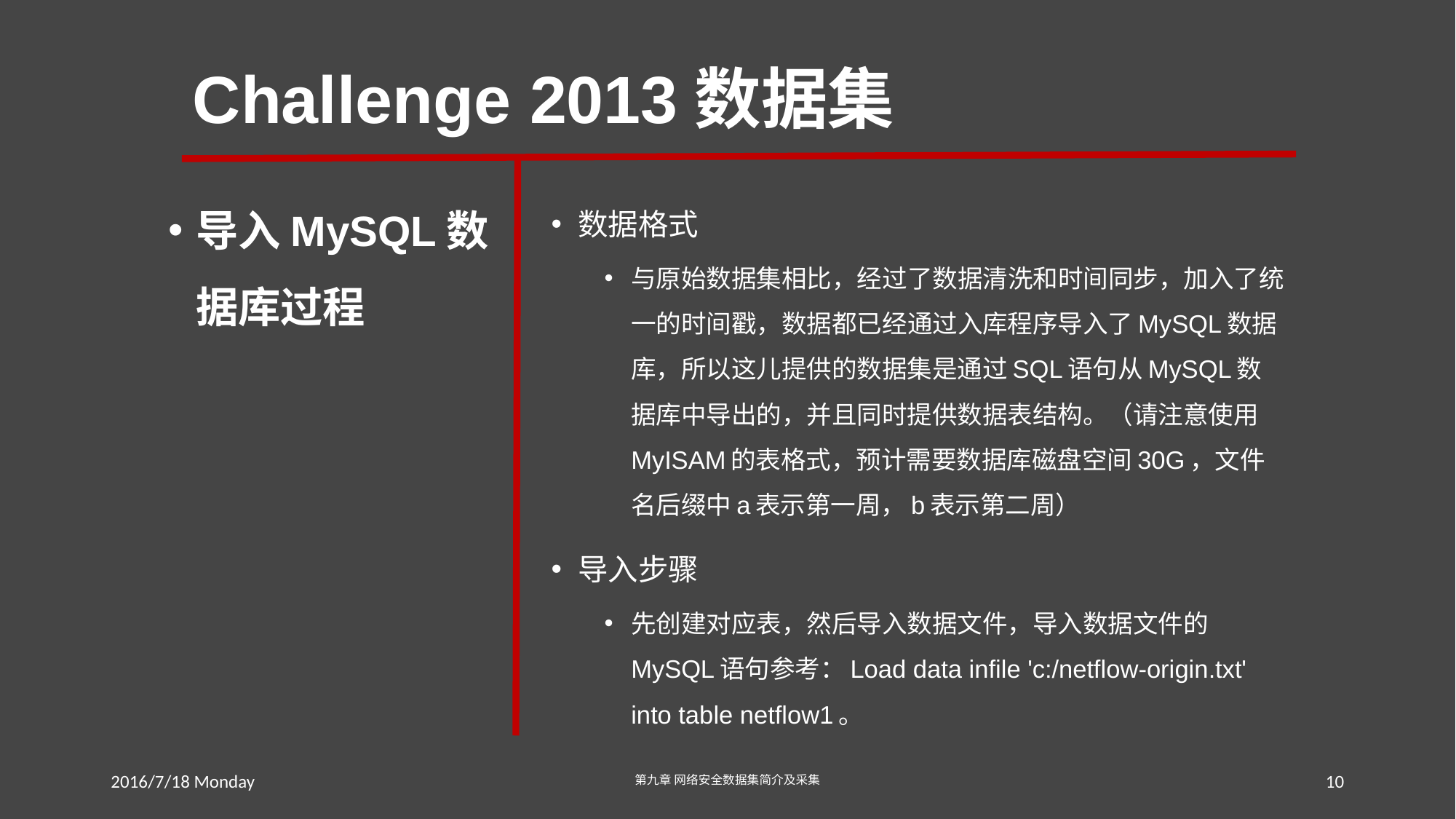

# Challenge 2013数据集
导入MySQL数据库过程
数据格式
与原始数据集相比，经过了数据清洗和时间同步，加入了统一的时间戳，数据都已经通过入库程序导入了MySQL数据库，所以这儿提供的数据集是通过SQL语句从MySQL数据库中导出的，并且同时提供数据表结构。（请注意使用MyISAM的表格式，预计需要数据库磁盘空间30G，文件名后缀中a表示第一周，b表示第二周）
导入步骤
先创建对应表，然后导入数据文件，导入数据文件的MySQL语句参考：Load data infile 'c:/netflow-origin.txt' into table netflow1。

2016/7/18 Monday
第九章 网络安全数据集简介及采集
10